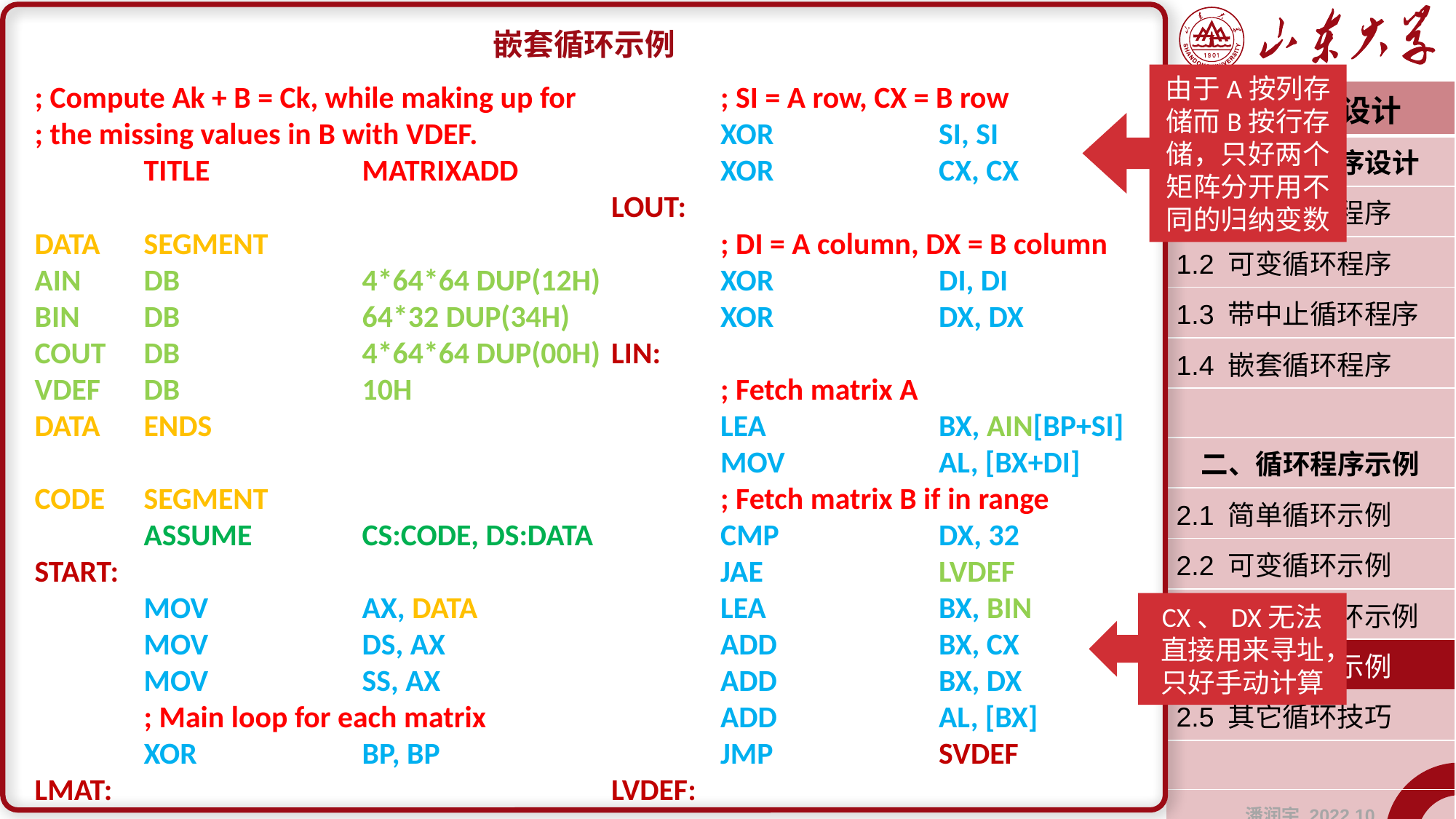

嵌套循环示例
由于A按列存储而B按行存储，只好两个矩阵分开用不同的归纳变数
; Compute Ak + B = Ck, while making up for
; the missing values in B with VDEF.
	TITLE		MATRIXADD

DATA	SEGMENT
AIN	DB		4*64*64 DUP(12H)
BIN	DB		64*32 DUP(34H)
COUT	DB		4*64*64 DUP(00H)
VDEF	DB		10H
DATA	ENDS

CODE	SEGMENT
	ASSUME		CS:CODE, DS:DATA
START:
	MOV		AX, DATA
	MOV		DS, AX
	MOV		SS, AX
	; Main loop for each matrix
	XOR		BP, BP
LMAT:
	; SI = A row, CX = B row
	XOR		SI, SI
	XOR		CX, CX
LOUT:
	; DI = A column, DX = B column
	XOR		DI, DI
	XOR		DX, DX
LIN:
	; Fetch matrix A
	LEA		BX, AIN[BP+SI]
	MOV		AL, [BX+DI]
	; Fetch matrix B if in range
	CMP		DX, 32
	JAE		LVDEF
	LEA		BX, BIN
	ADD		BX, CX
	ADD		BX, DX
	ADD		AL, [BX]
	JMP		SVDEF
LVDEF:
| 循环程序设计 |
| --- |
| 一、循环程序设计 |
| 1.1 简单循环程序 |
| 1.2 可变循环程序 |
| 1.3 带中止循环程序 |
| 1.4 嵌套循环程序 |
|  |
| 二、循环程序示例 |
| 2.1 简单循环示例 |
| 2.2 可变循环示例 |
| 2.3 带中止循环示例 |
| 2.4 嵌套循环示例 |
| 2.5 其它循环技巧 |
|  |
| 潘润宇 2022.10 |
CX、DX无法直接用来寻址，只好手动计算